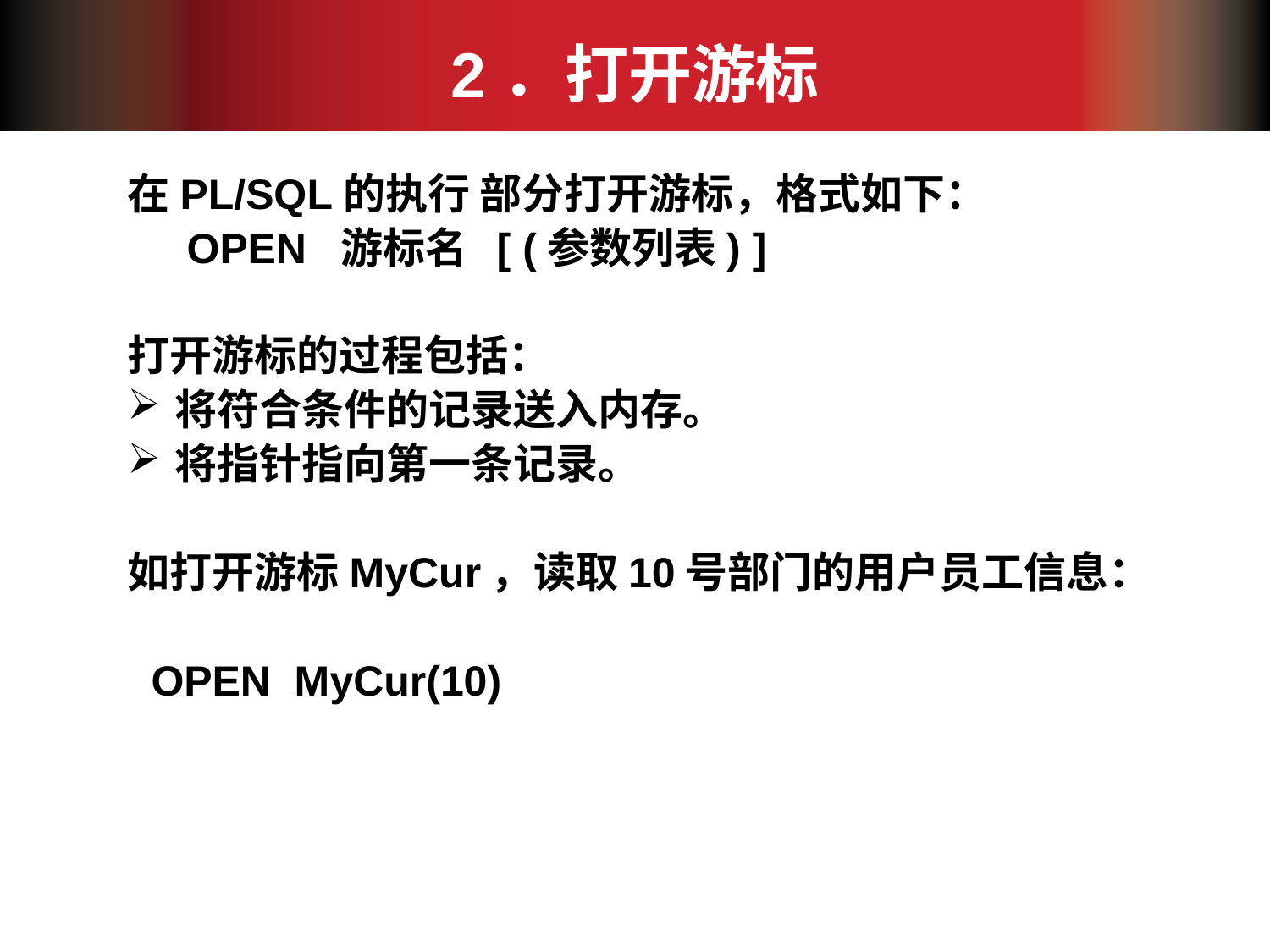

# 2．打开游标
在PL/SQL的执行 部分打开游标，格式如下：
     OPEN  游标名  [ (参数列表) ]

打开游标的过程包括：
将符合条件的记录送入内存。
将指针指向第一条记录。

如打开游标MyCur，读取10号部门的用户员工信息：

  OPEN  MyCur(10)